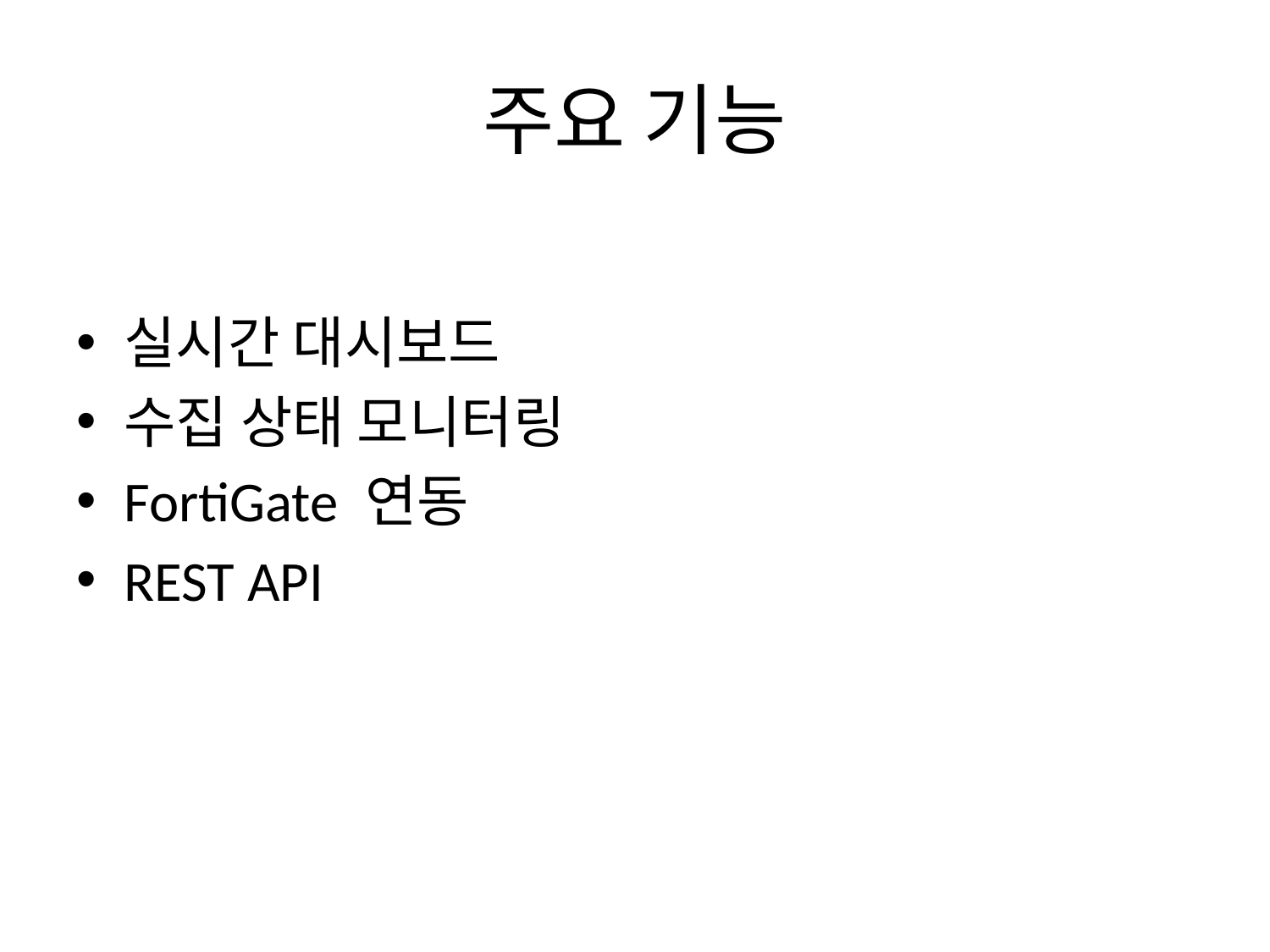

# 주요 기능

실시간 대시보드
수집 상태 모니터링
FortiGate 연동
REST API